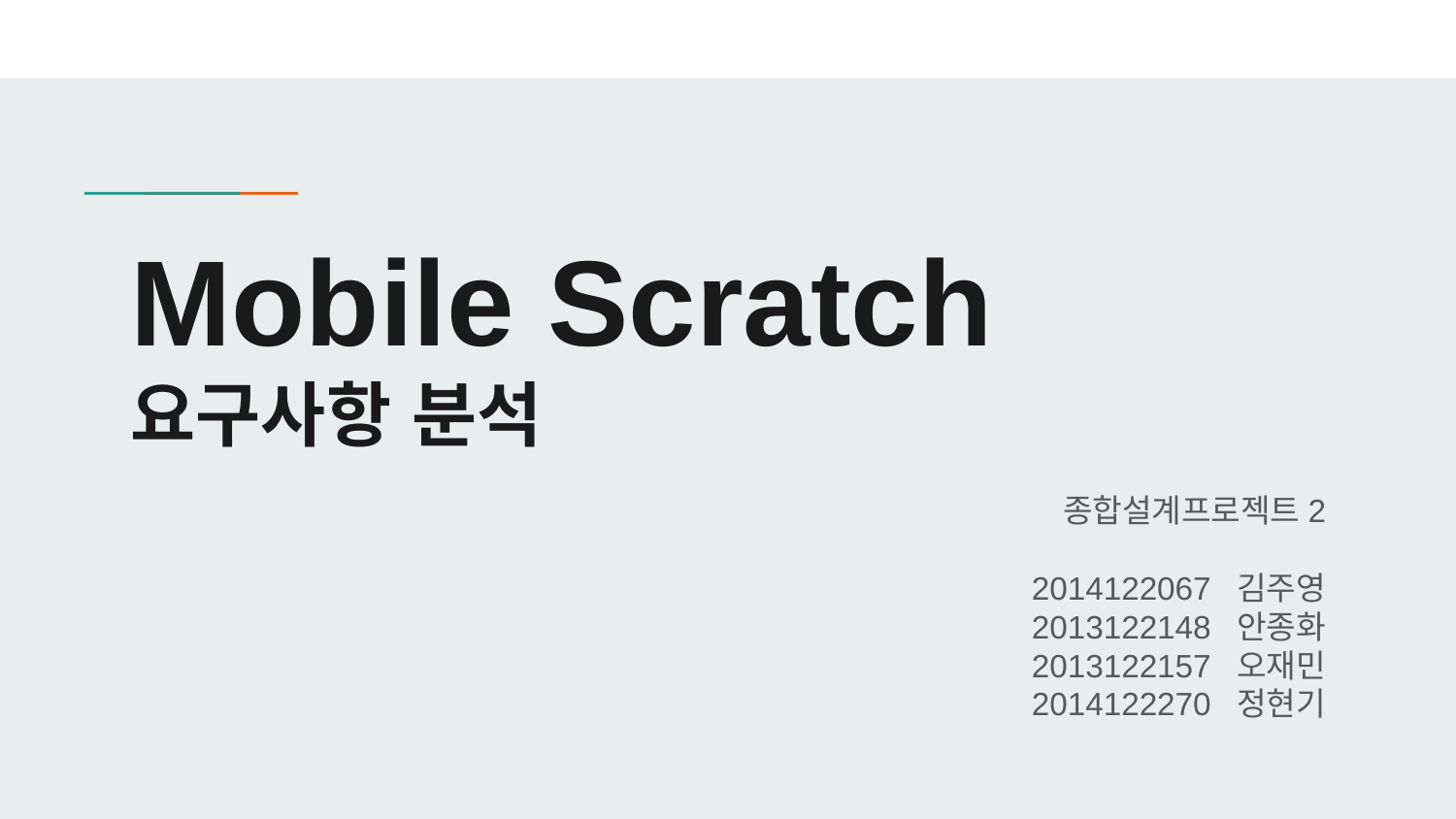

# Mobile Scratch
요구사항 분석
종합설계프로젝트2

2014122067  김주영
2013122148  안종화
2013122157  오재민
2014122270  정현기